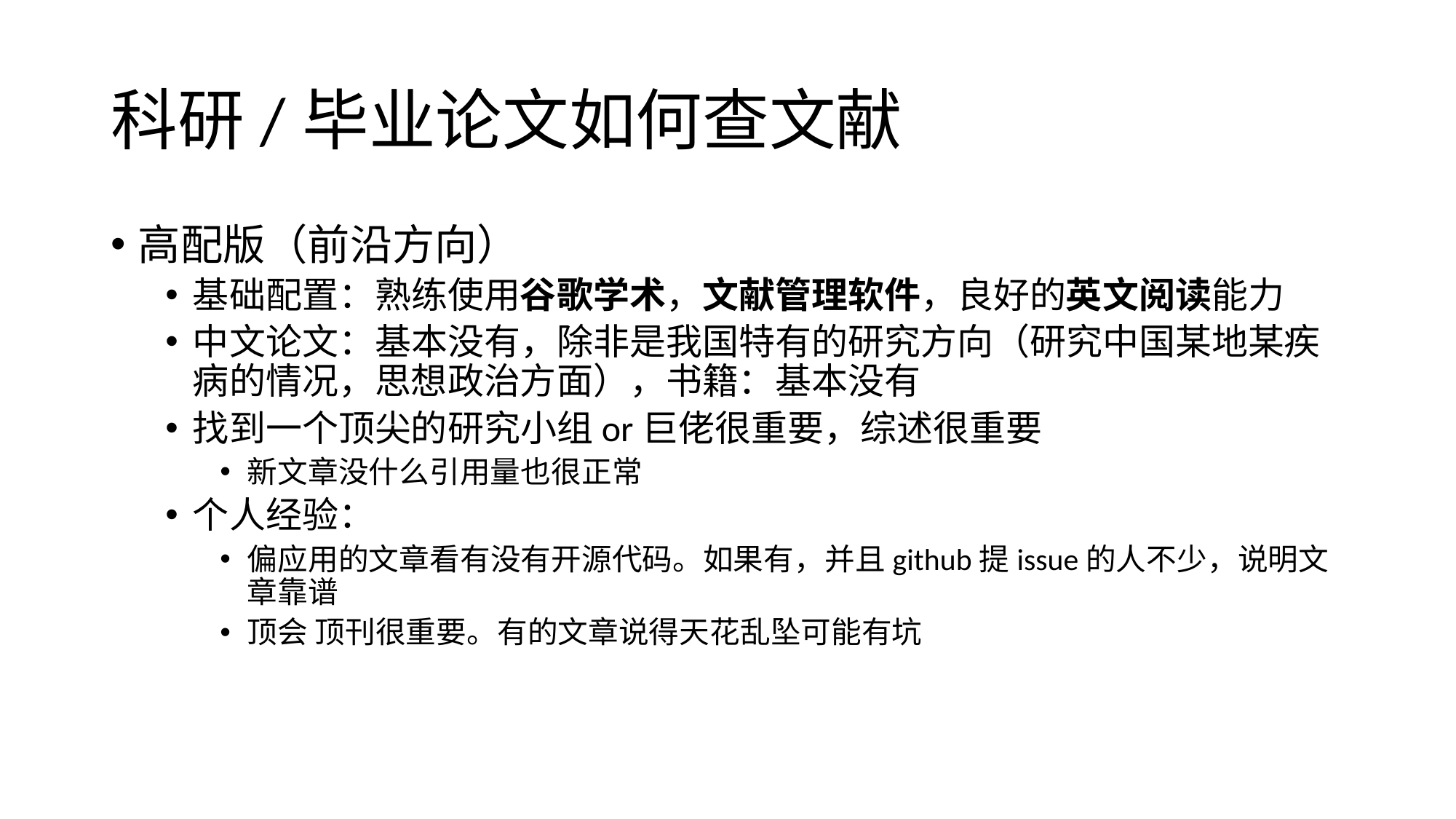

# 科研/毕业论文如何查文献
高配版（前沿方向）
基础配置：熟练使用谷歌学术，文献管理软件，良好的英文阅读能力
中文论文：基本没有，除非是我国特有的研究方向（研究中国某地某疾病的情况，思想政治方面），书籍：基本没有
找到一个顶尖的研究小组or巨佬很重要，综述很重要
新文章没什么引用量也很正常
个人经验：
偏应用的文章看有没有开源代码。如果有，并且github提issue的人不少，说明文章靠谱
顶会 顶刊很重要。有的文章说得天花乱坠可能有坑